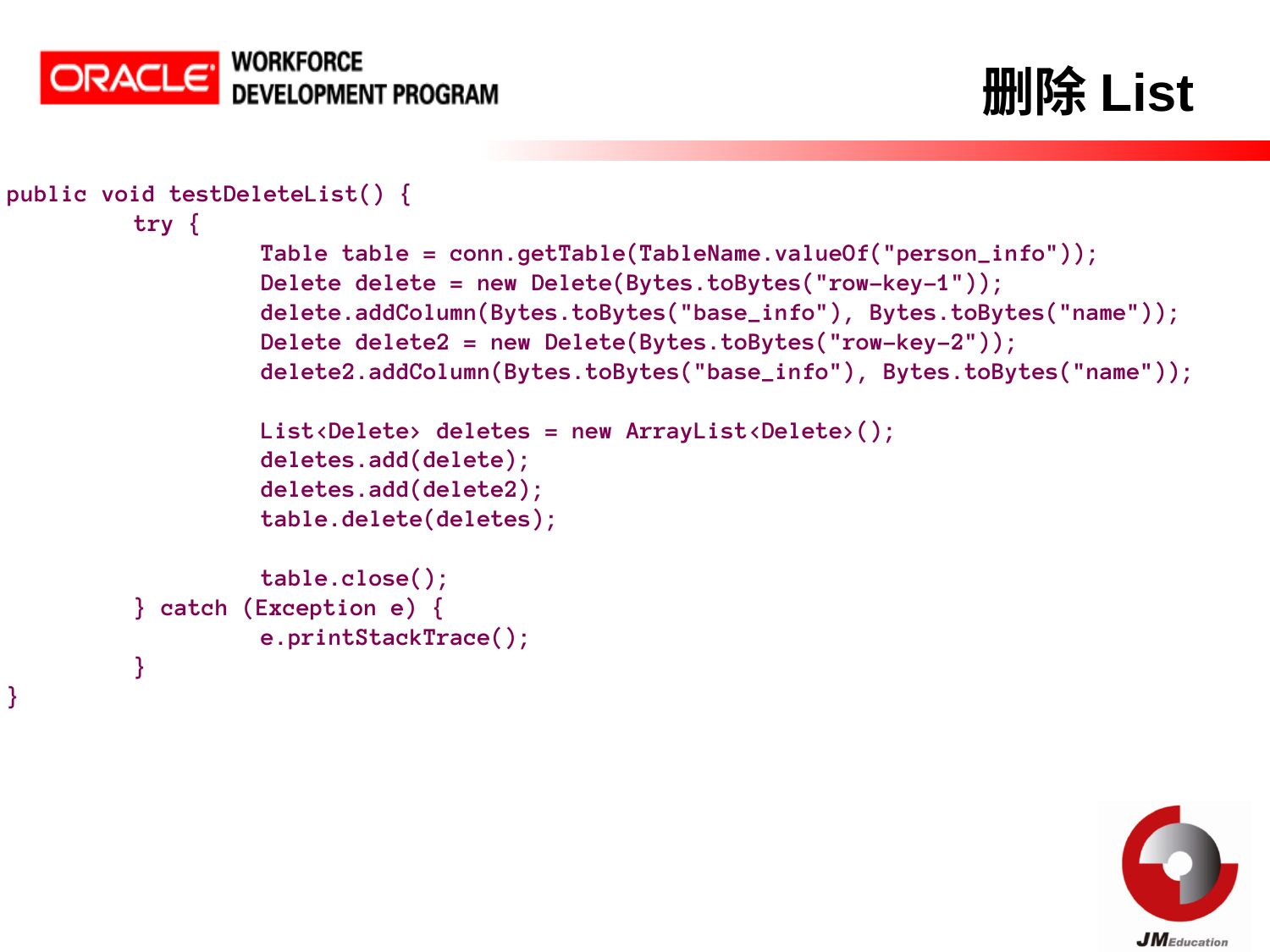

删除List
public void testDeleteList() {
	try {
		Table table = conn.getTable(TableName.valueOf("person_info"));
		Delete delete = new Delete(Bytes.toBytes("row-key-1"));
		delete.addColumn(Bytes.toBytes("base_info"), Bytes.toBytes("name"));
		Delete delete2 = new Delete(Bytes.toBytes("row-key-2"));
		delete2.addColumn(Bytes.toBytes("base_info"), Bytes.toBytes("name"));

		List<Delete> deletes = new ArrayList<Delete>();
		deletes.add(delete);
		deletes.add(delete2);
		table.delete(deletes);

		table.close();
	} catch (Exception e) {
		e.printStackTrace();
	}
}